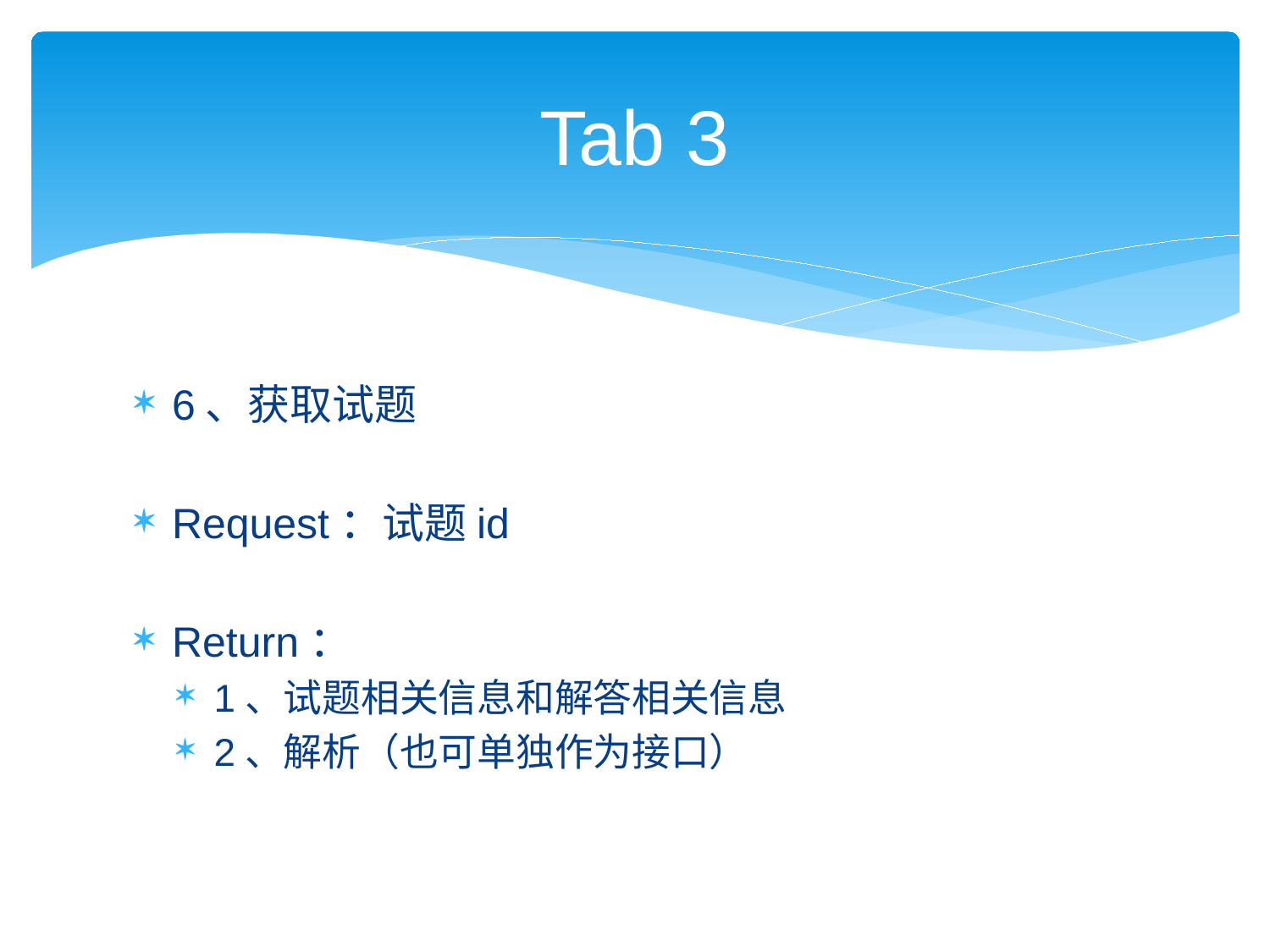

# Tab 3
6、获取试题

Request：试题id

Return：
1、试题相关信息和解答相关信息
2、解析（也可单独作为接口）